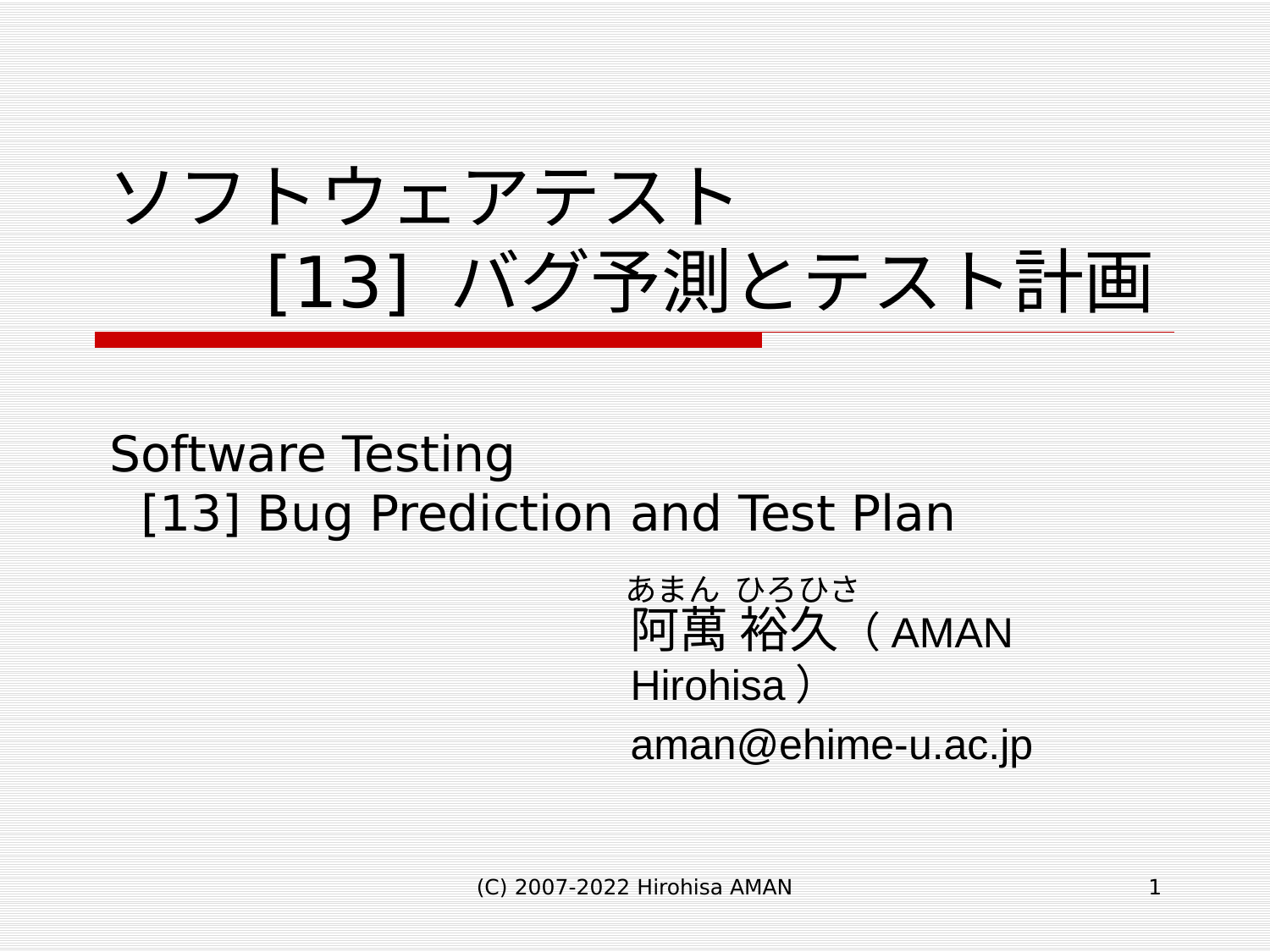

# ソフトウェアテスト 　　[13] バグ予測とテスト計画
Software Testing
  [13] Bug Prediction and Test Plan
あまん  ひろひさ
阿萬 裕久（AMAN Hirohisa）
aman@ehime-u.ac.jp
(C) 2007-2022 Hirohisa AMAN
1